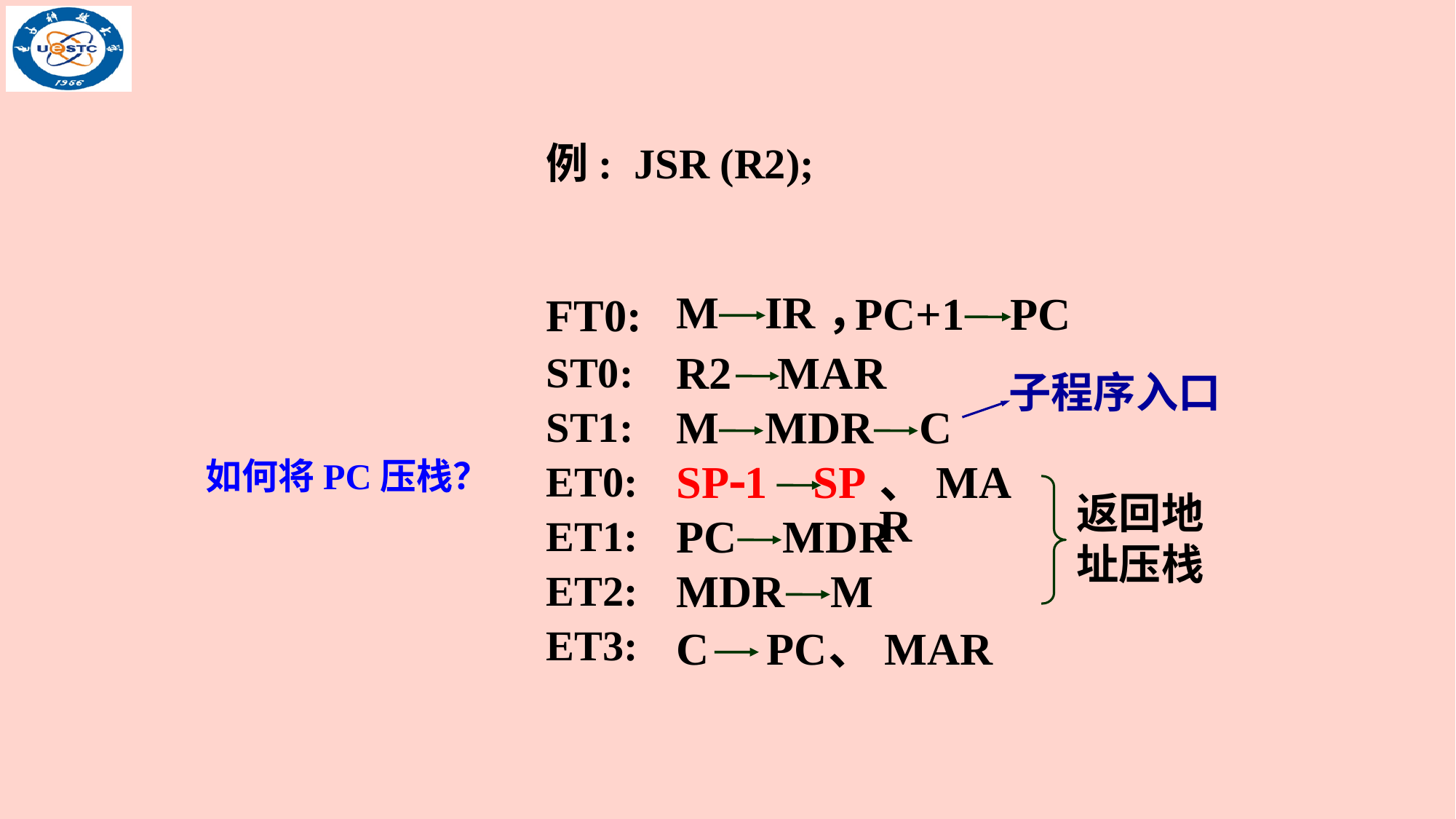

例:  JSR (R2);
FT0:
M    IR，
PC+1    PC

ST0:
R2    MAR

子程序入口
ST1:

M    MDR    C

如何将PC压栈？
ET0:
SP−1    SP
、MAR

返回地址压栈
ET1:
PC    MDR

ET2:
MDR    M

ET3:
C     PC
、MAR